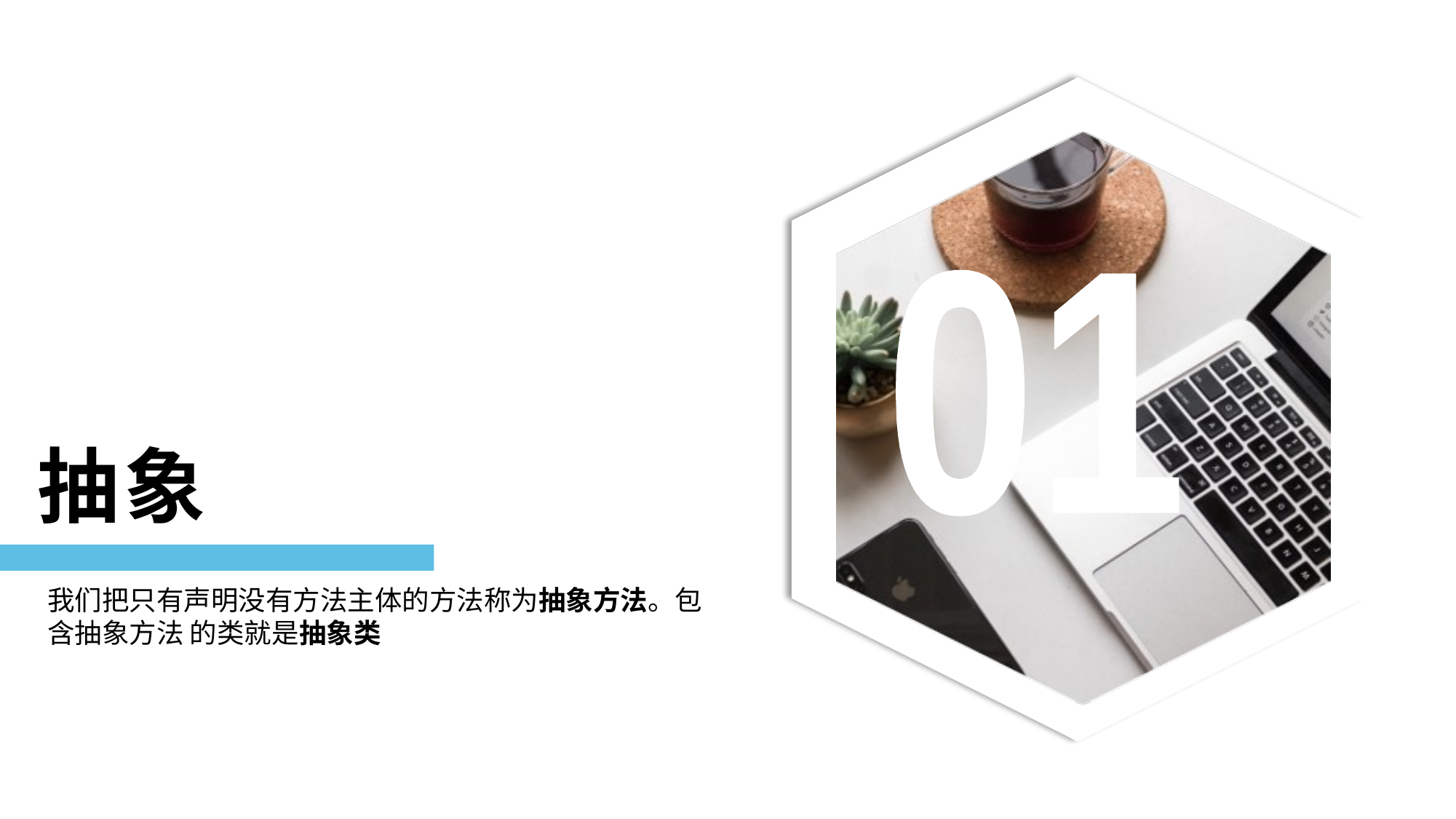

01
# 抽象
我们把只有声明没有方法主体的方法称为抽象方法。包含抽象方法 的类就是抽象类